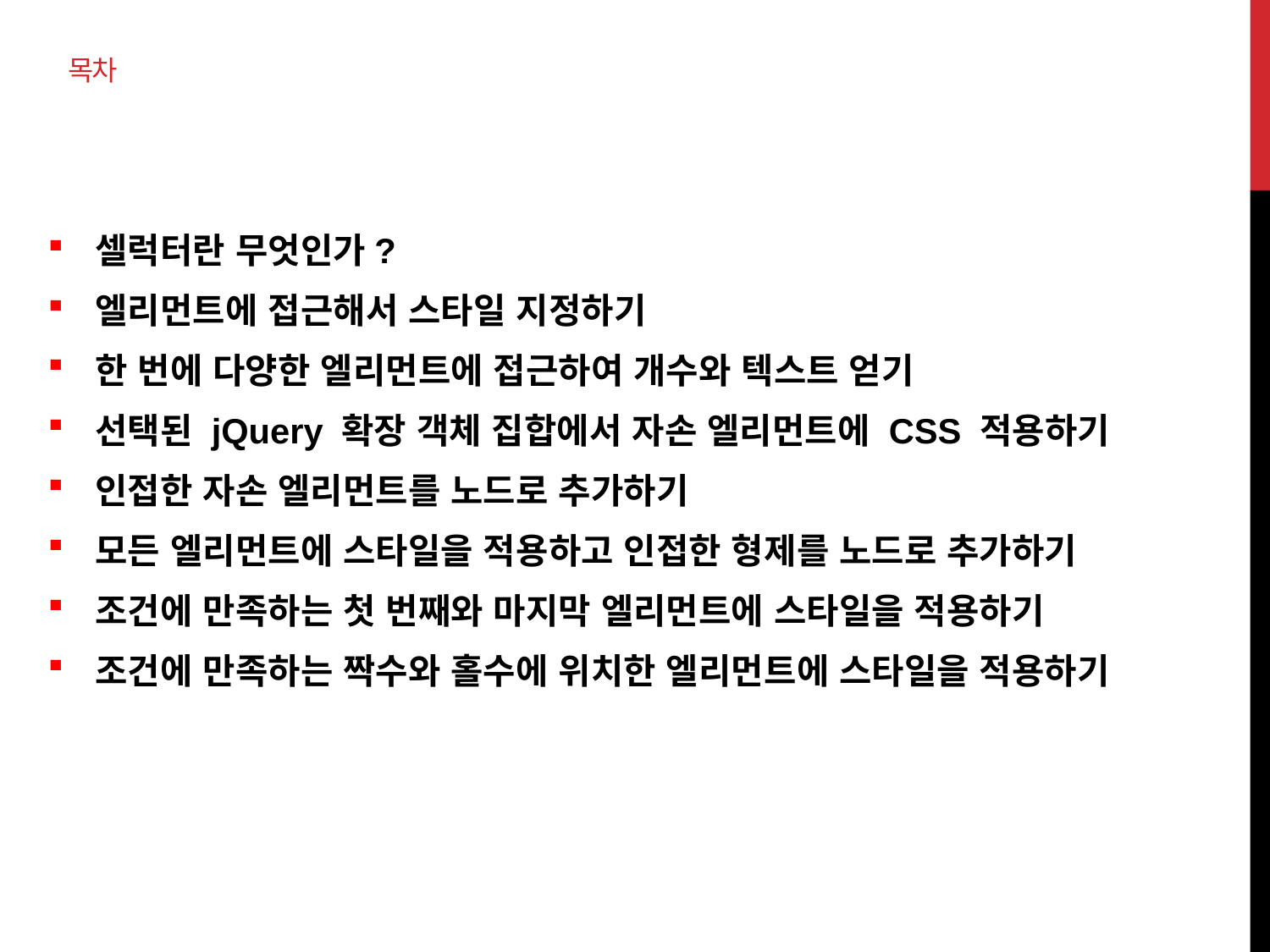

# 목차
셀럭터란 무엇인가?
엘리먼트에 접근해서 스타일 지정하기
한 번에 다양한 엘리먼트에 접근하여 개수와 텍스트 얻기
선택된 jQuery 확장 객체 집합에서 자손 엘리먼트에 CSS 적용하기
인접한 자손 엘리먼트를 노드로 추가하기
모든 엘리먼트에 스타일을 적용하고 인접한 형제를 노드로 추가하기
조건에 만족하는 첫 번째와 마지막 엘리먼트에 스타일을 적용하기
조건에 만족하는 짝수와 홀수에 위치한 엘리먼트에 스타일을 적용하기